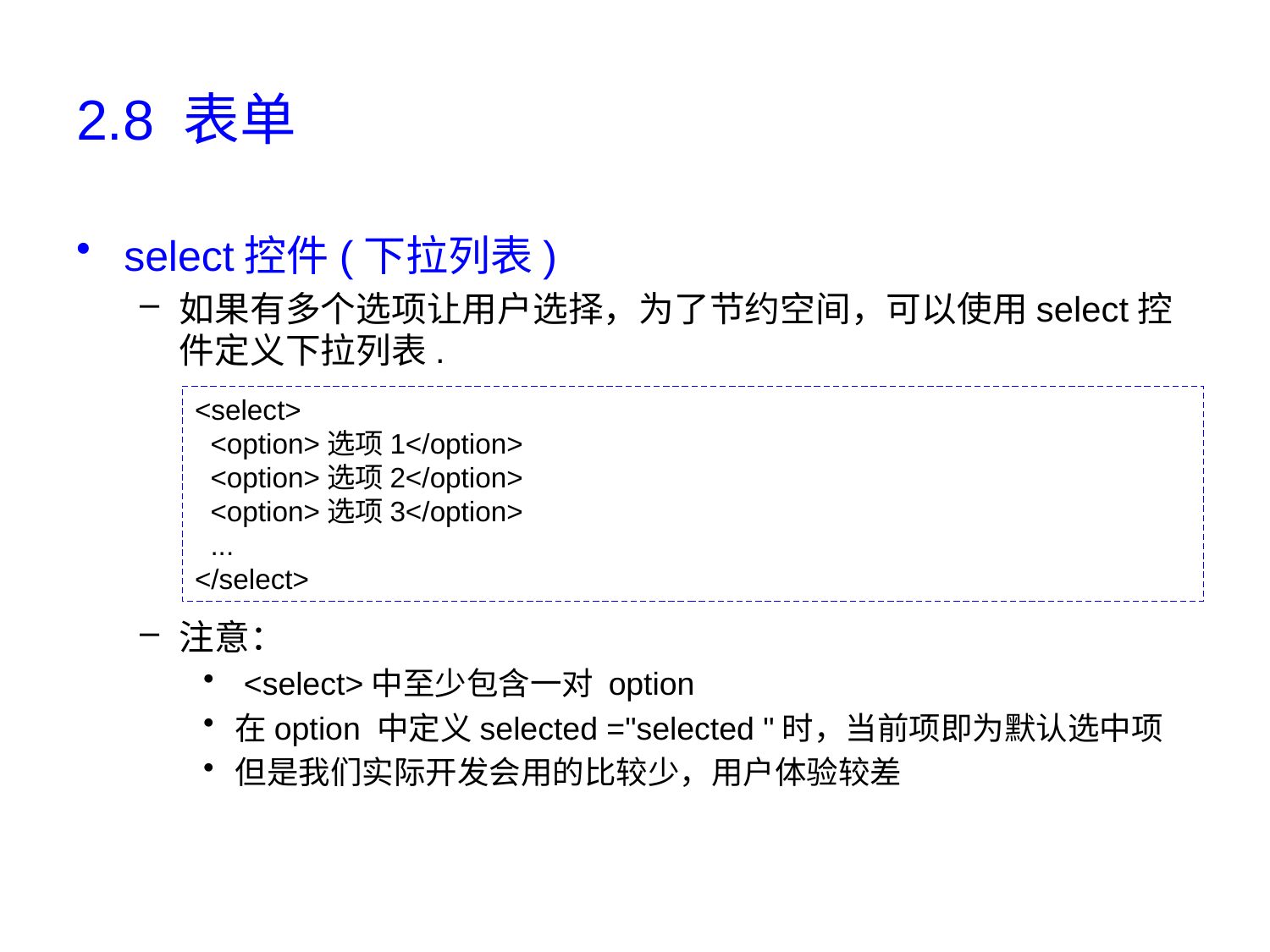

# 2.8 表单
select控件(下拉列表)
如果有多个选项让用户选择，为了节约空间，可以使用select控件定义下拉列表.

注意：
 <select>中至少包含一对 option
在option 中定义selected ="selected "时，当前项即为默认选中项
但是我们实际开发会用的比较少，用户体验较差
<select>
  <option>选项1</option>
  <option>选项2</option>
  <option>选项3</option>
  ...
</select>